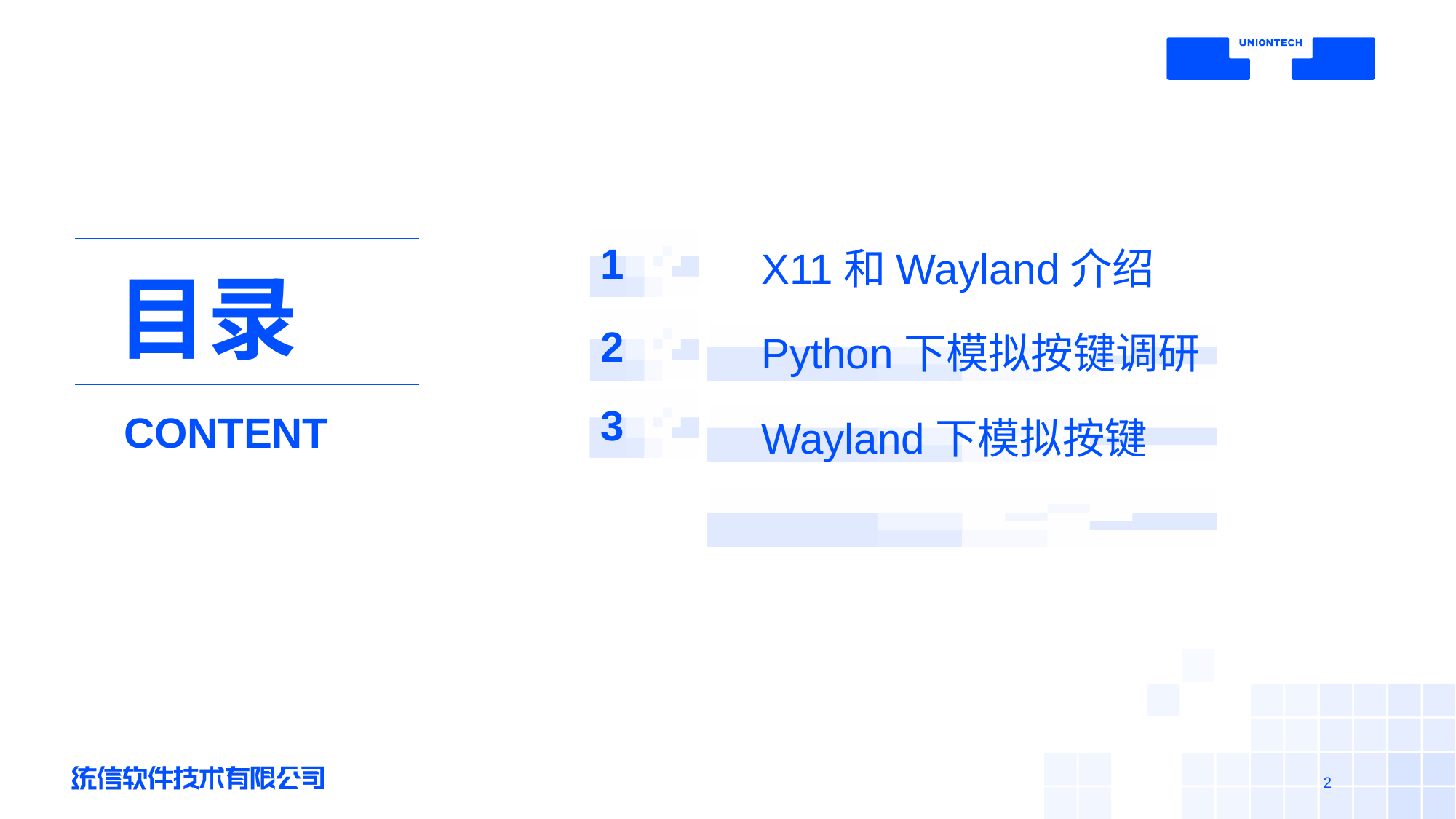

X11和Wayland介绍
Python下模拟按键调研
Wayland下模拟按键

1
目录
2

3
CONTENTS